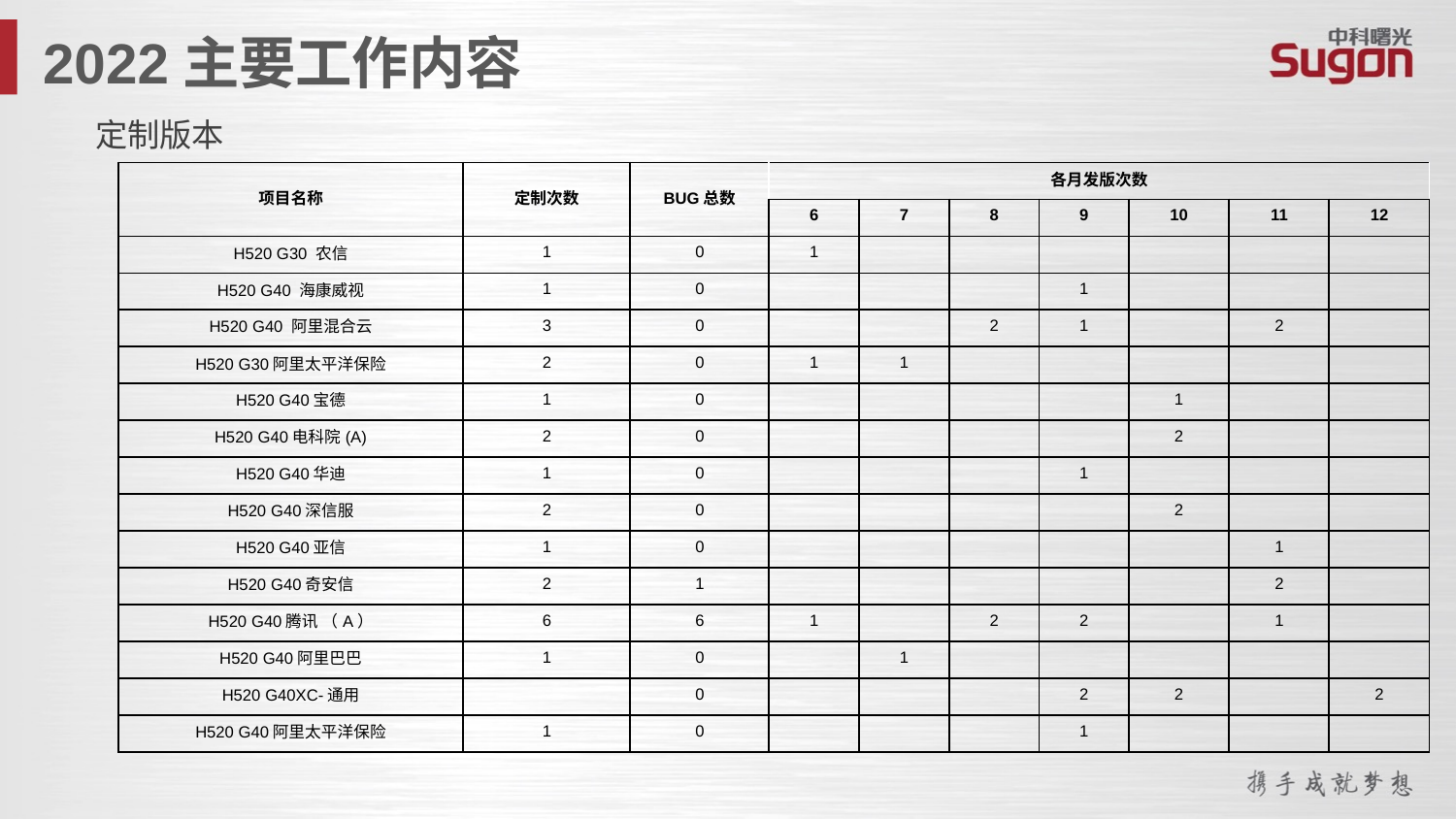

2022主要工作内容

定制版本
| 项目名称 | 定制次数 | BUG总数 | 各月发版次数 |  |  |  |  |  |  |
| --- | --- | --- | --- | --- | --- | --- | --- | --- | --- |
|  |  |  | 6 | 7 | 8 | 9 | 10 | 11 | 12 |
| H520 G30 农信 | 1 | 0 | 1 |  |  |  |  |  |  |
| H520 G40 海康威视 | 1 | 0 |  |  |  | 1 |  |  |  |
| H520 G40 阿里混合云 | 3 | 0 |  |  | 2 | 1 |  | 2 |  |
| H520 G30阿里太平洋保险 | 2 | 0 | 1 | 1 |  |  |  |  |  |
| H520 G40宝德 | 1 | 0 |  |  |  |  | 1 |  |  |
| H520 G40电科院(A) | 2 | 0 |  |  |  |  | 2 |  |  |
| H520 G40华迪 | 1 | 0 |  |  |  | 1 |  |  |  |
| H520 G40深信服 | 2 | 0 |  |  |  |  | 2 |  |  |
| H520 G40亚信 | 1 | 0 |  |  |  |  |  | 1 |  |
| H520 G40奇安信 | 2 | 1 |  |  |  |  |  | 2 |  |
| H520 G40腾讯 （A） | 6 | 6 | 1 |  | 2 | 2 |  | 1 |  |
| H520 G40阿里巴巴 | 1 | 0 |  | 1 |  |  |  |  |  |
| H520 G40XC-通用 |  | 0 |  |  |  | 2 | 2 |  | 2 |
| H520 G40阿里太平洋保险 | 1 | 0 |  |  |  | 1 |  |  |  |